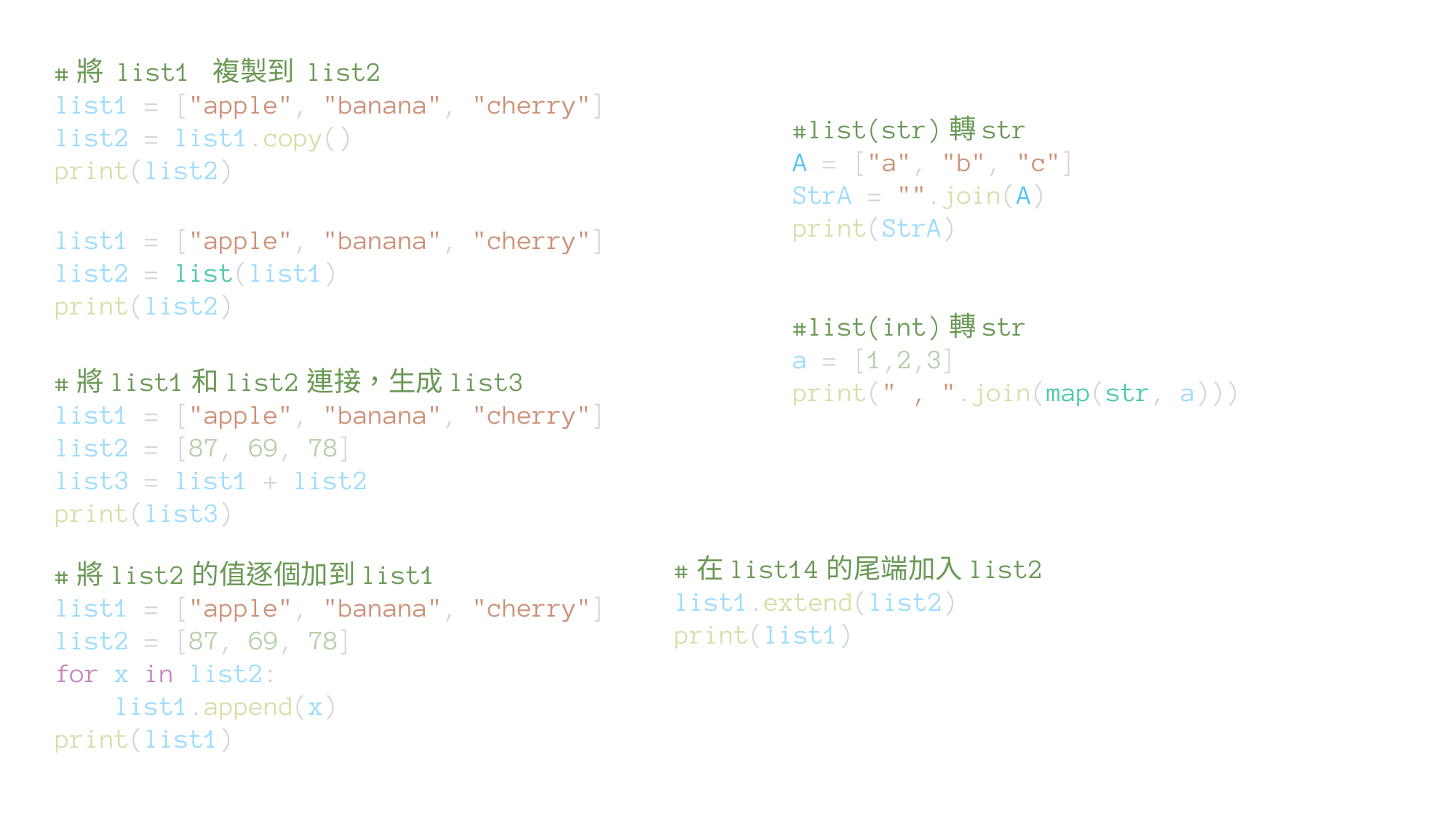

#將 list1 複製到 list2
list1 = ["apple", "banana", "cherry"]
list2 = list1.copy()
print(list2)
#list(str)轉str
A = ["a", "b", "c"]
StrA = "".join(A)
print(StrA)
list1 = ["apple", "banana", "cherry"]
list2 = list(list1)
print(list2)
#list(int)轉str
a = [1,2,3]
print(" , ".join(map(str, a)))
#將list1和list2連接，生成list3
list1 = ["apple", "banana", "cherry"]
list2 = [87, 69, 78]
list3 = list1 + list2
print(list3)
#在list14的尾端加入list2
list1.extend(list2)
print(list1)
#將list2的值逐個加到list1
list1 = ["apple", "banana", "cherry"]
list2 = [87, 69, 78]
for x in list2:
    list1.append(x)
print(list1)